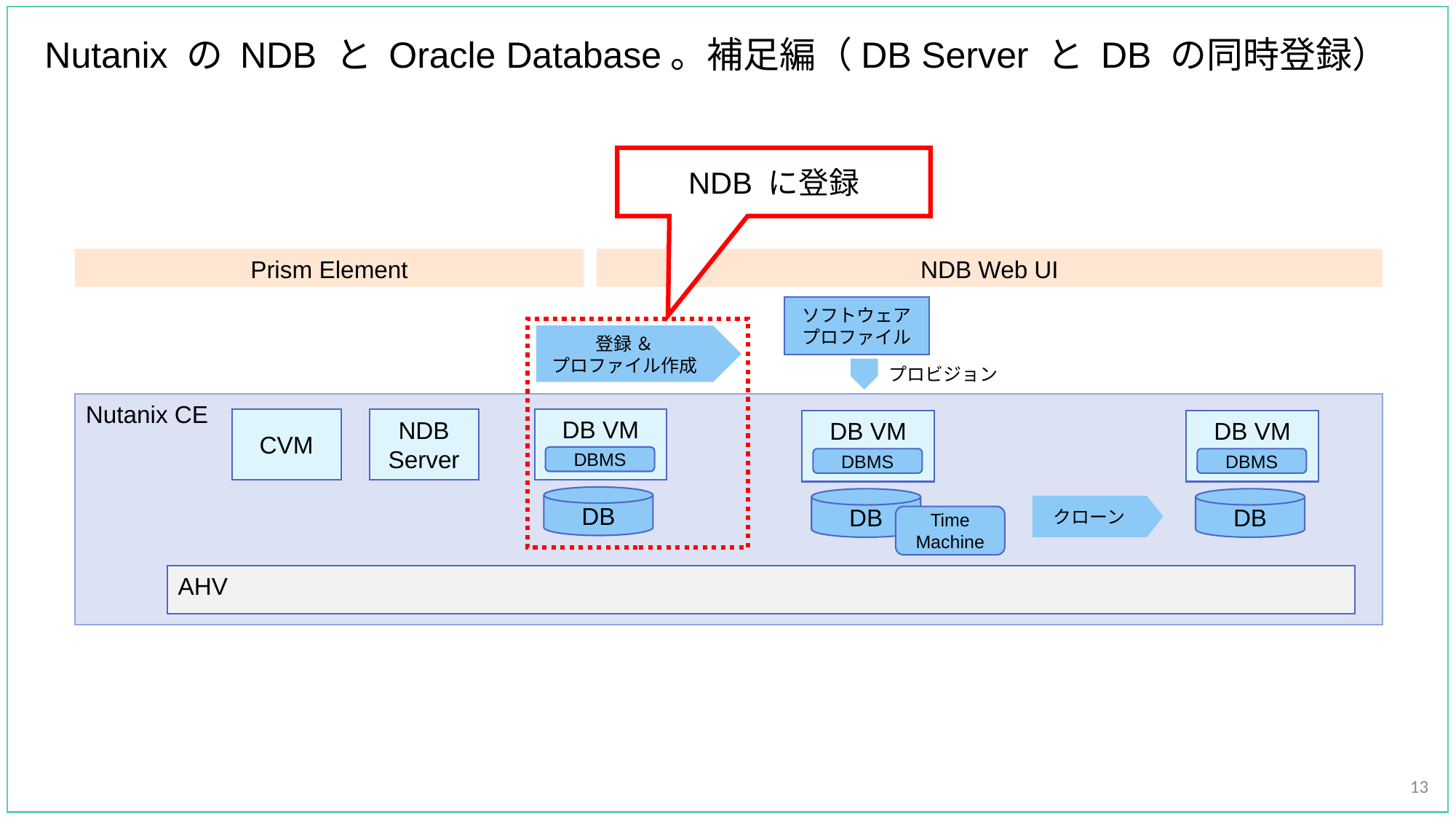

# Nutanix の NDB と Oracle Database。補足編（DB Server と DB の同時登録）
NDB に登録

13